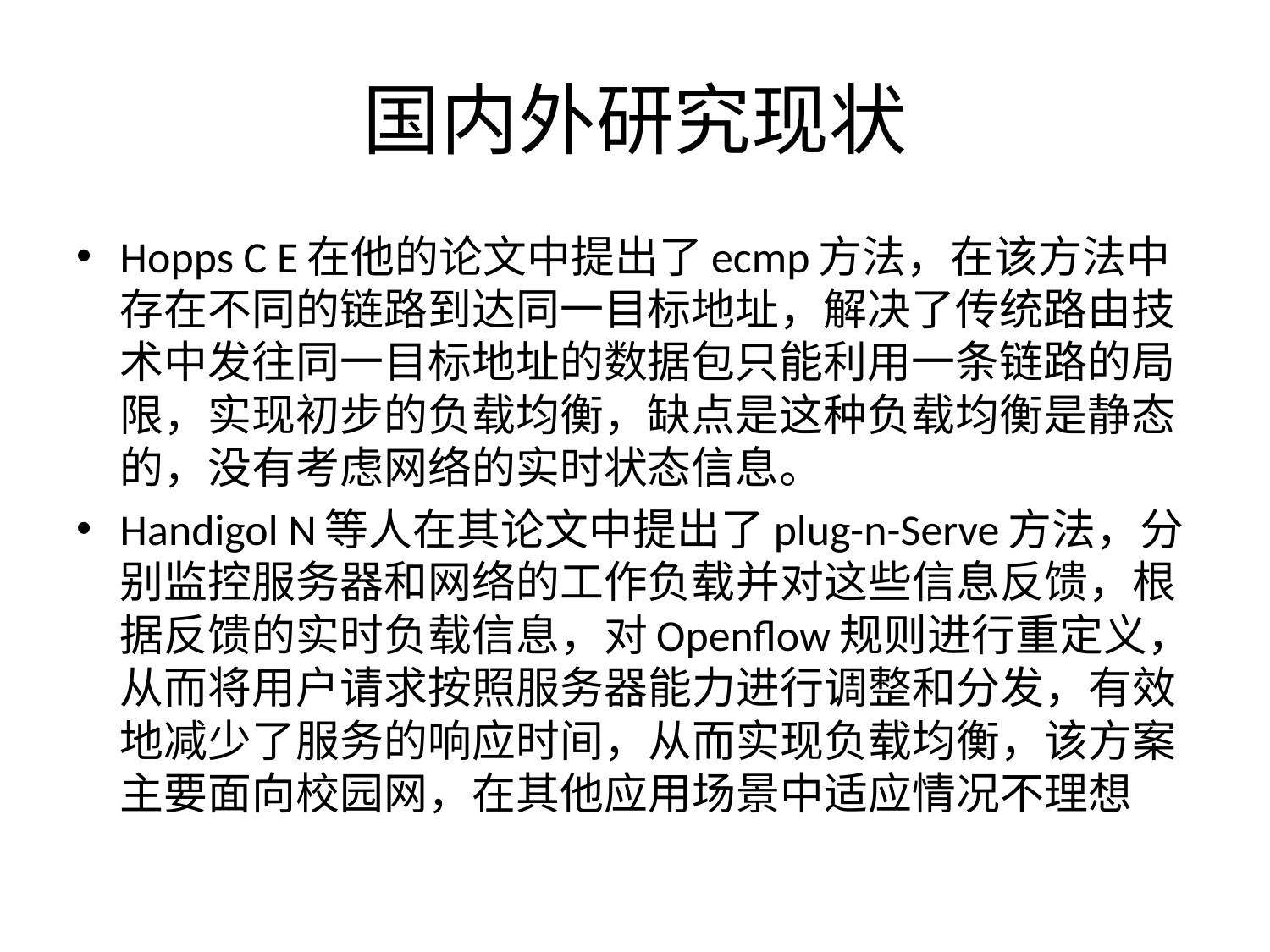

# 国内外研究现状
Hopps C E在他的论文中提出了ecmp方法，在该方法中存在不同的链路到达同一目标地址，解决了传统路由技术中发往同一目标地址的数据包只能利用一条链路的局限，实现初步的负载均衡，缺点是这种负载均衡是静态的，没有考虑网络的实时状态信息。
Handigol N等人在其论文中提出了plug-n-Serve方法，分别监控服务器和网络的工作负载并对这些信息反馈，根据反馈的实时负载信息，对Openflow规则进行重定义，从而将用户请求按照服务器能力进行调整和分发，有效地减少了服务的响应时间，从而实现负载均衡，该方案主要面向校园网，在其他应用场景中适应情况不理想